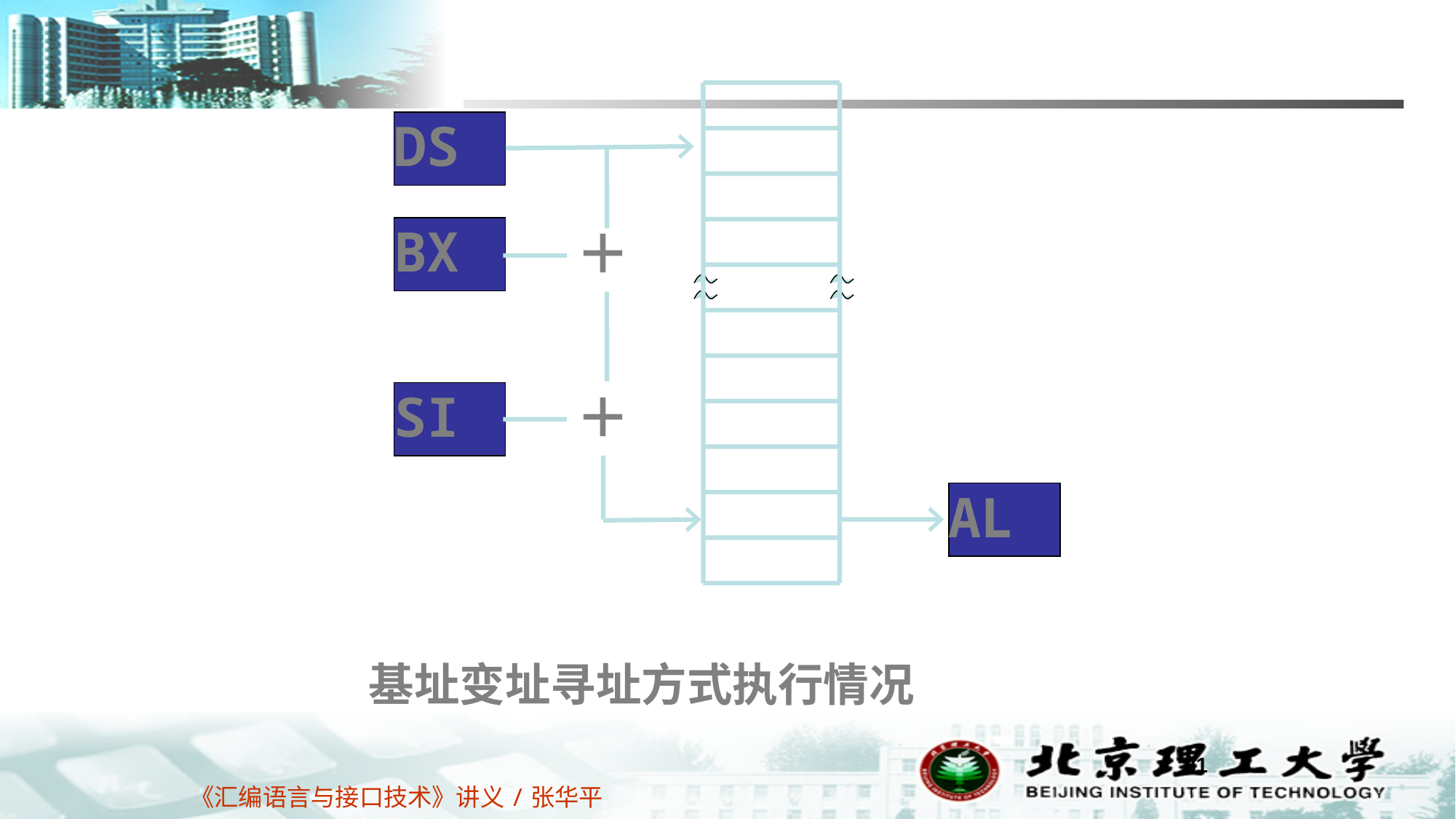

DS

BX
＋

SI
＋

AL

基址变址寻址方式执行情况
31